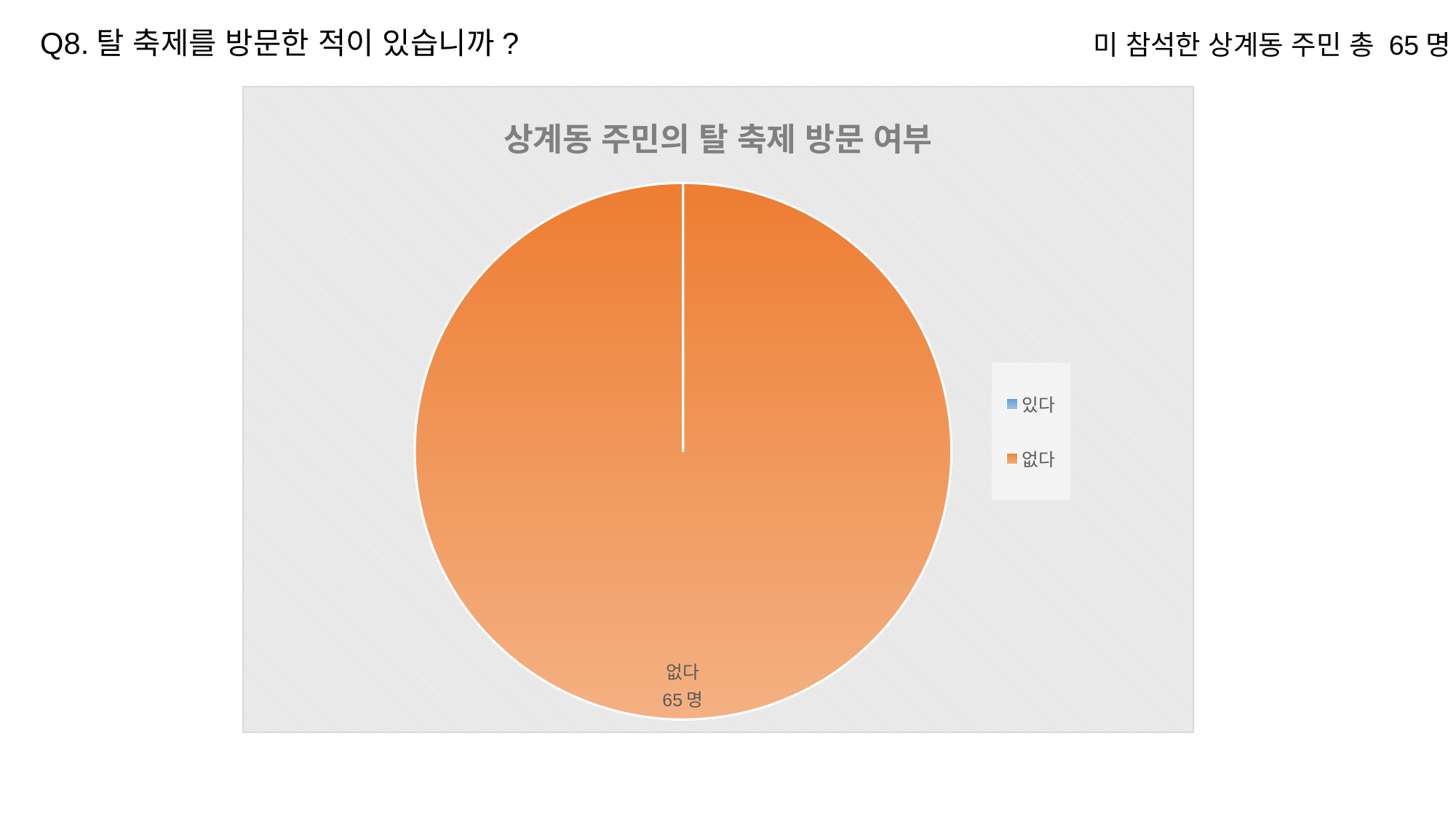

Q8.탈 축제를 방문한 적이 있습니까?
미 참석한 상계동 주민 총 65명

### Chart: 상계동 주민의 탈 축제 방문 여부

| Category | 공릉 1동 주민의 탈 축제 방문 여부 |
|---|---|
| 있다 | None |
| 없다 | 65.0 |